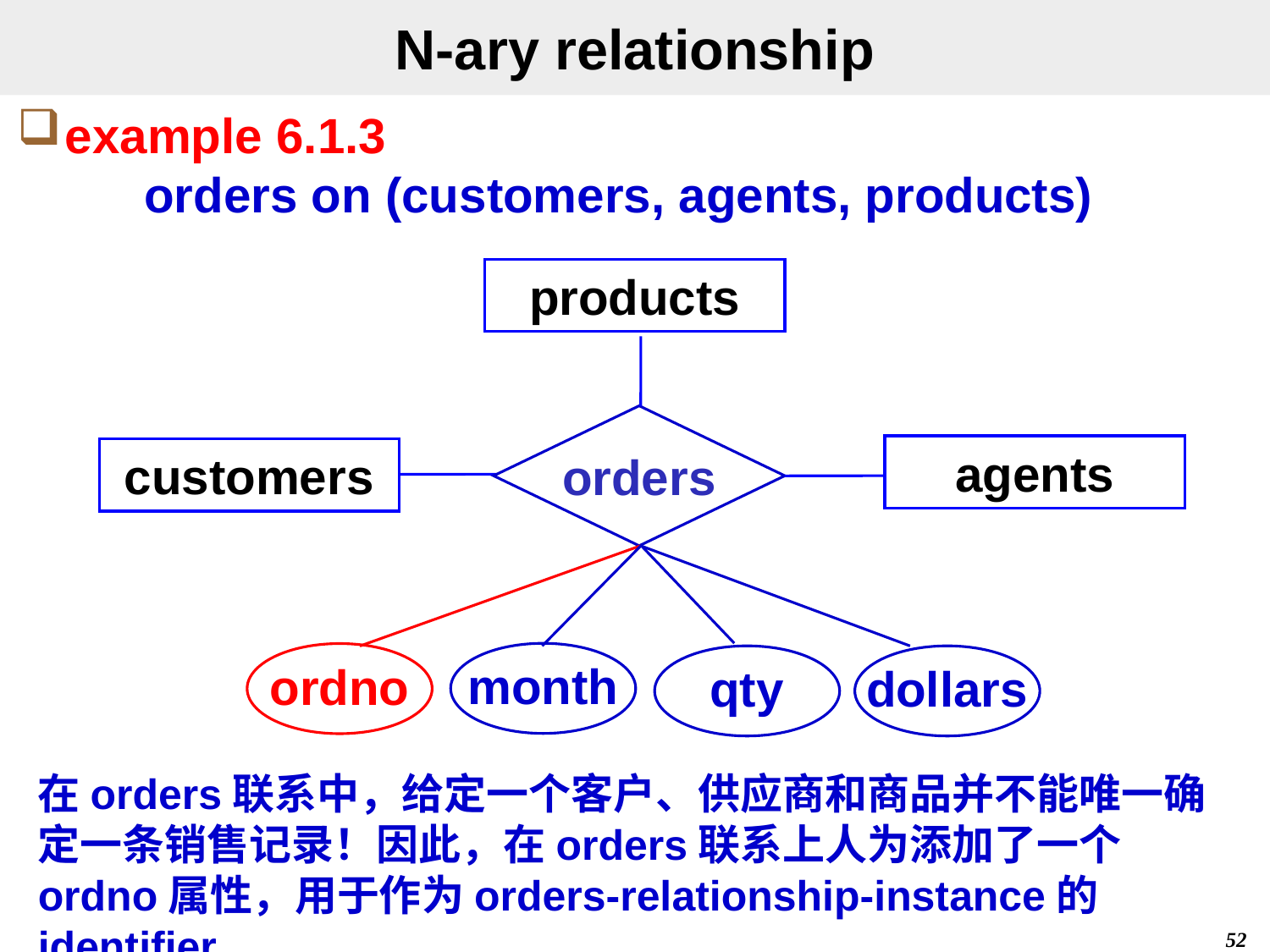

# N-ary relationship
example 6.1.3
orders on (customers, agents, products)
products

orders
agents
customers

month
qty
dollars

ordno
在orders联系中，给定一个客户、供应商和商品并不能唯一确定一条销售记录！因此，在orders联系上人为添加了一个ordno属性，用于作为orders-relationship-instance的identifier.

52